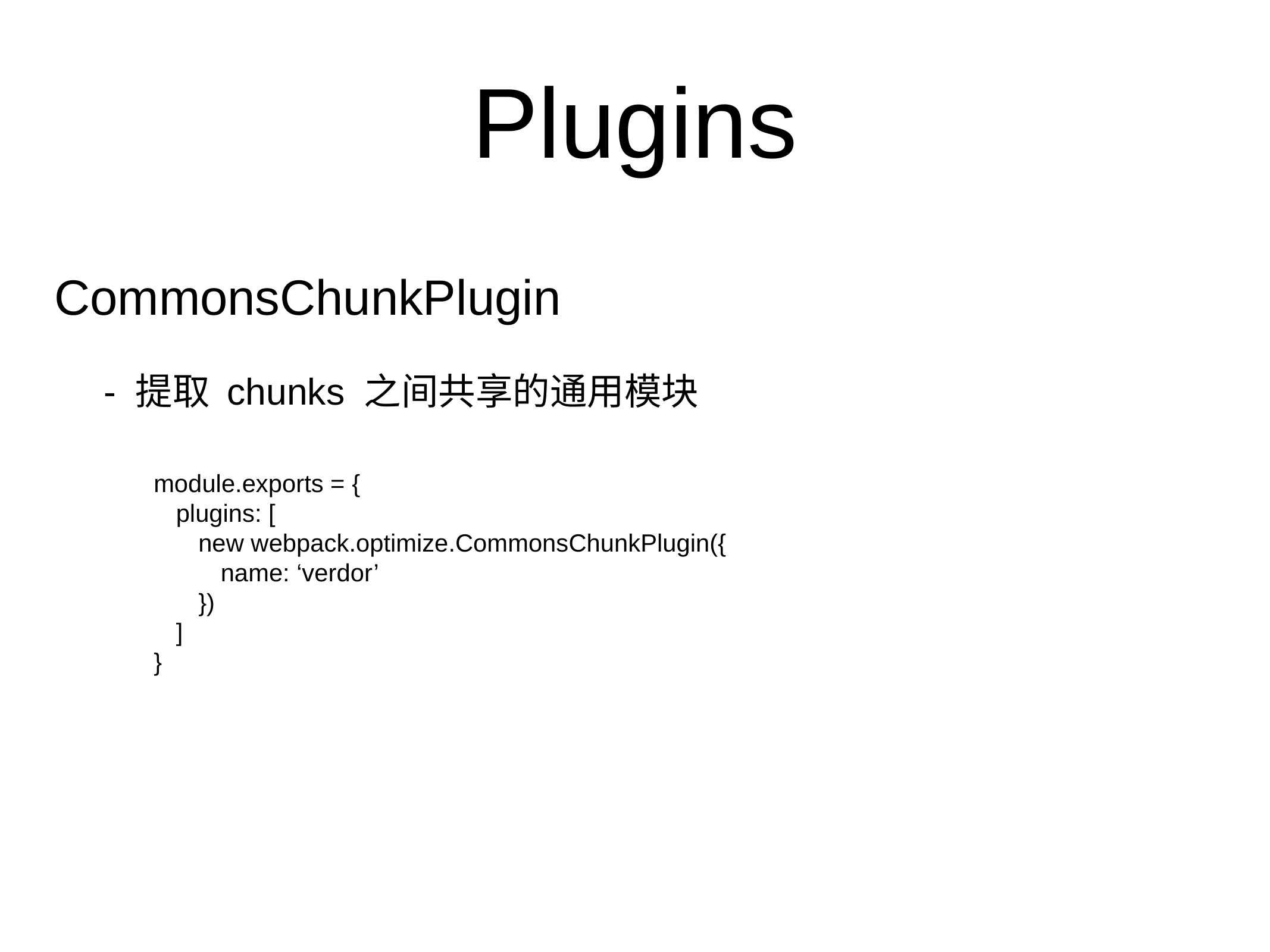

# Plugins
CommonsChunkPlugin
- 提取 chunks 之间共享的通用模块
module.exports = {
plugins: [
new webpack.optimize.CommonsChunkPlugin({
name: ‘verdor’
})
]
}